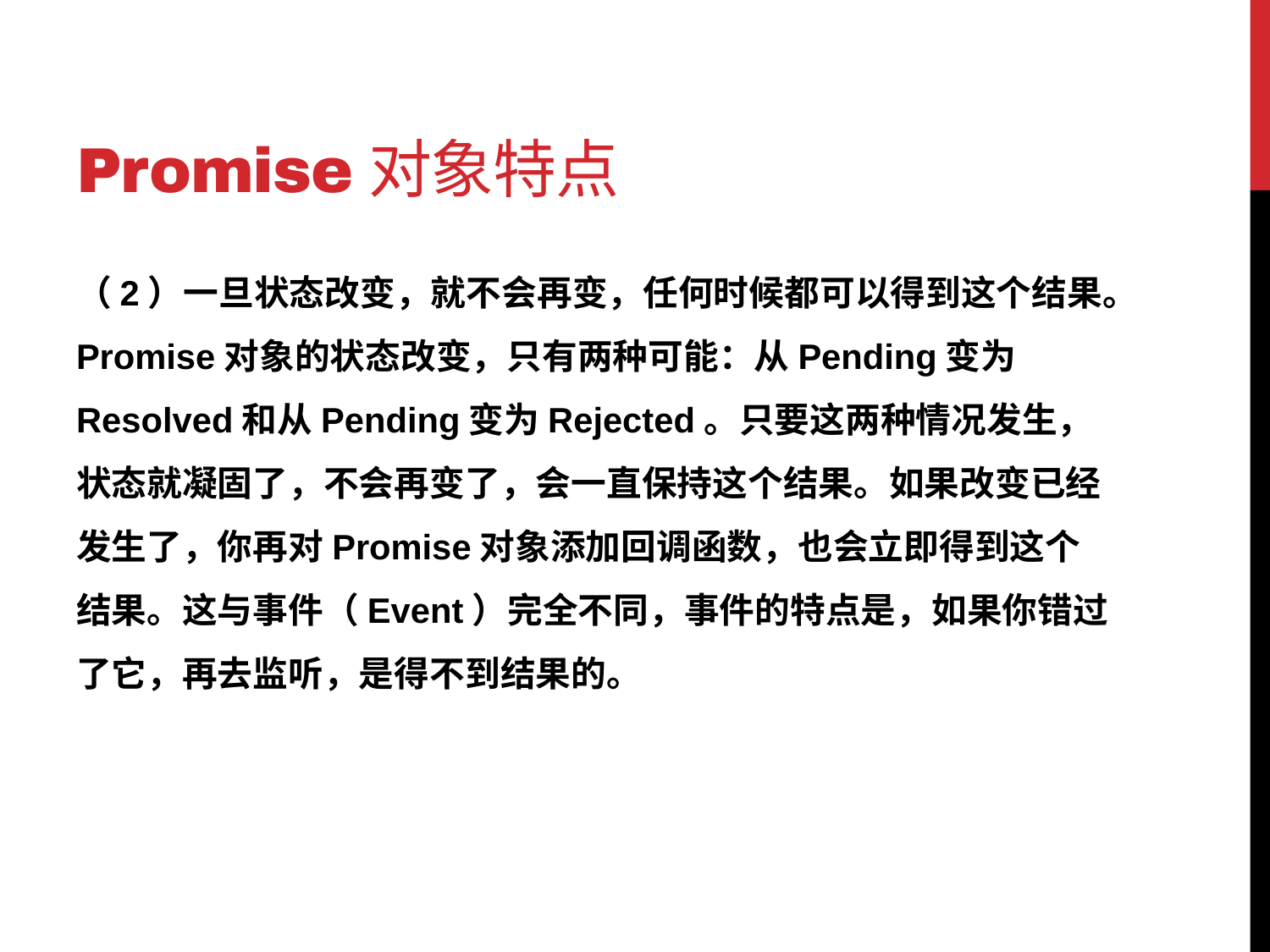

# Promise对象特点
（2）一旦状态改变，就不会再变，任何时候都可以得到这个结果。Promise对象的状态改变，只有两种可能：从Pending变为Resolved和从Pending变为Rejected。只要这两种情况发生，状态就凝固了，不会再变了，会一直保持这个结果。如果改变已经发生了，你再对Promise对象添加回调函数，也会立即得到这个结果。这与事件（Event）完全不同，事件的特点是，如果你错过了它，再去监听，是得不到结果的。